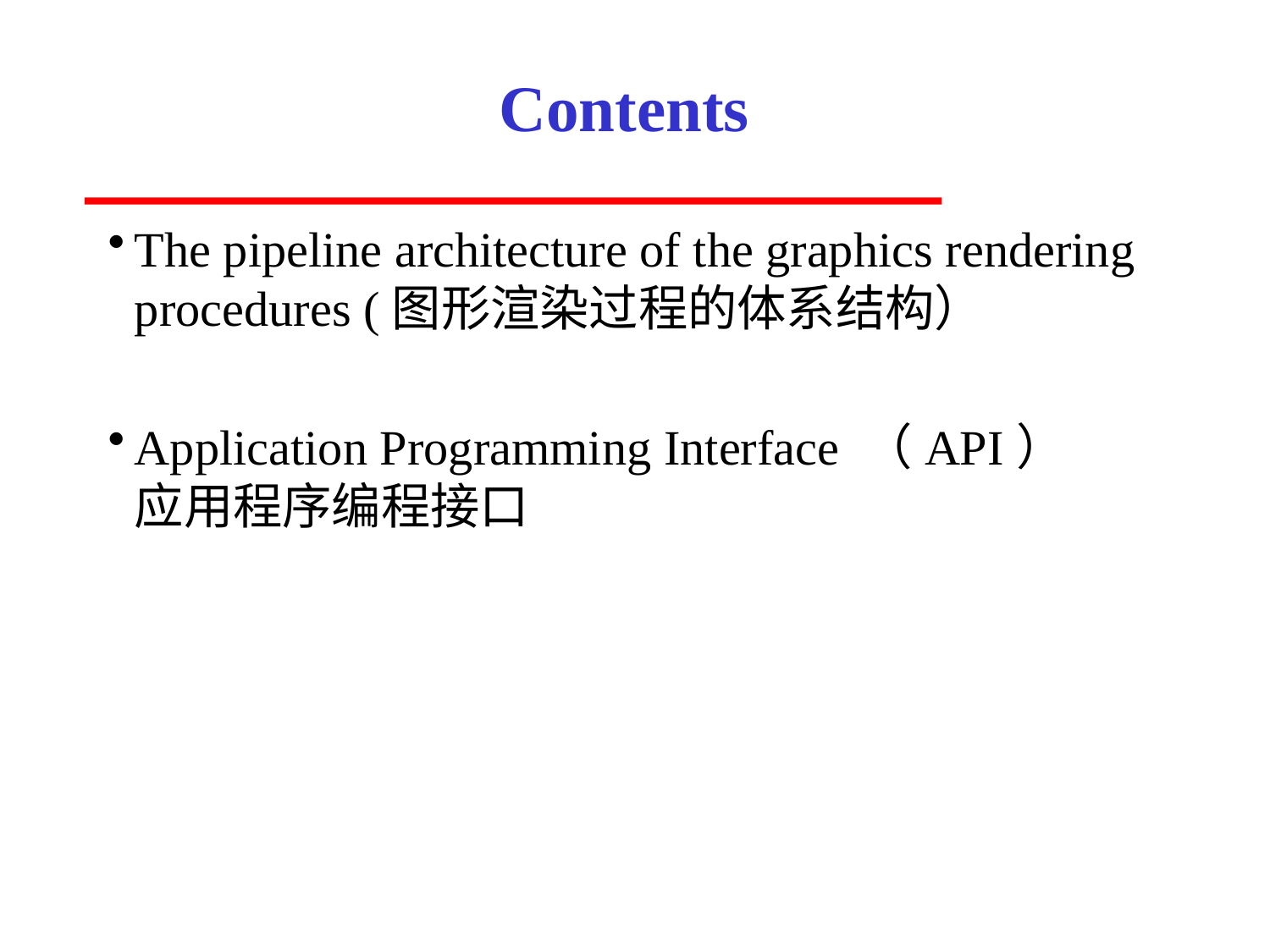

# Contents
The pipeline architecture of the graphics rendering procedures (图形渲染过程的体系结构）

Application Programming Interface （API）　应用程序编程接口
2